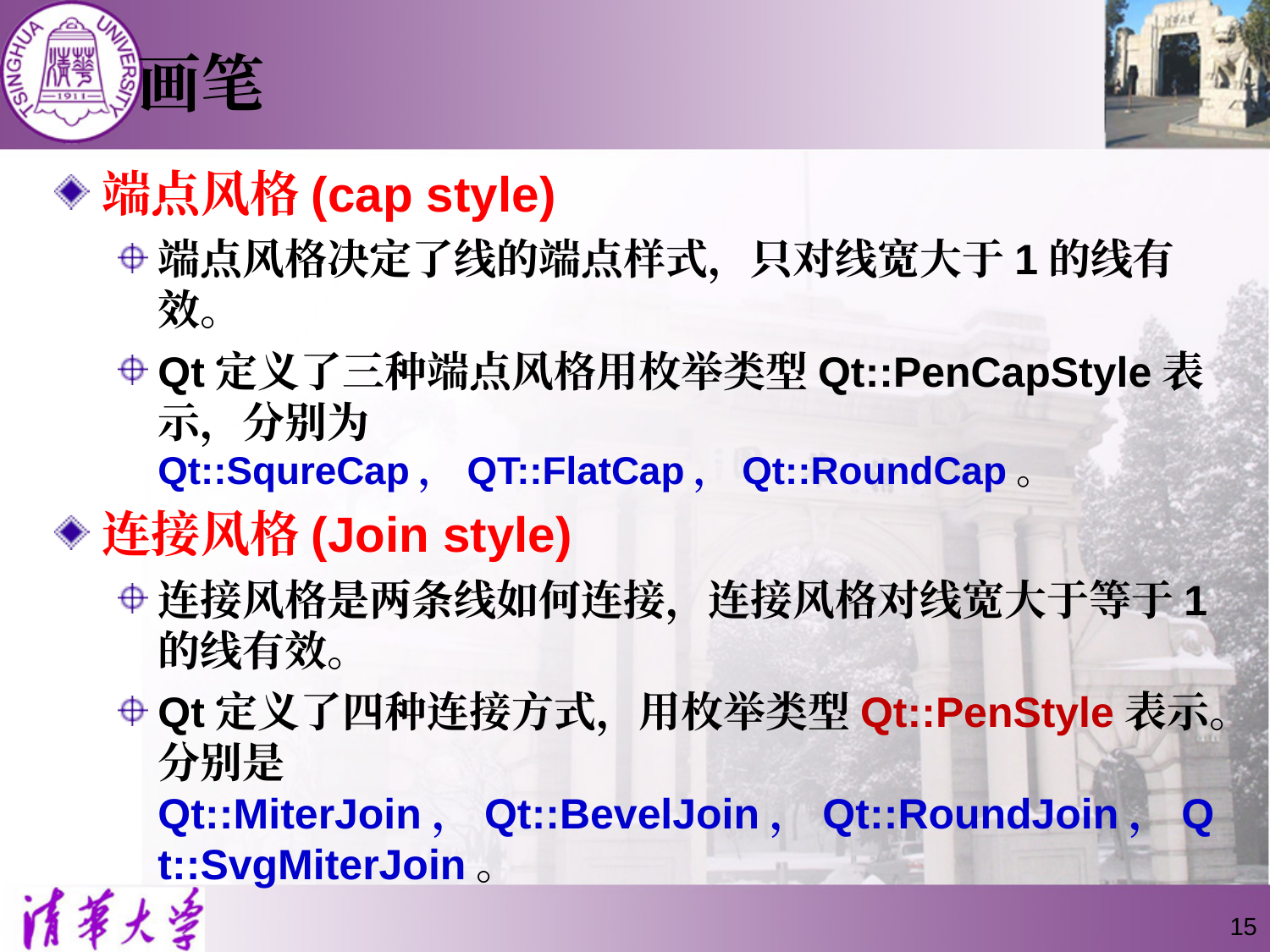

# 画笔
端点风格(cap style)
端点风格决定了线的端点样式，只对线宽大于1的线有效。
Qt定义了三种端点风格用枚举类型Qt::PenCapStyle表示，分别为Qt::SqureCap，QT::FlatCap，Qt::RoundCap。
连接风格(Join style)
连接风格是两条线如何连接，连接风格对线宽大于等于1的线有效。
Qt定义了四种连接方式，用枚举类型Qt::PenStyle表示。分别是Qt::MiterJoin，Qt::BevelJoin，Qt::RoundJoin，Qt::SvgMiterJoin。
15